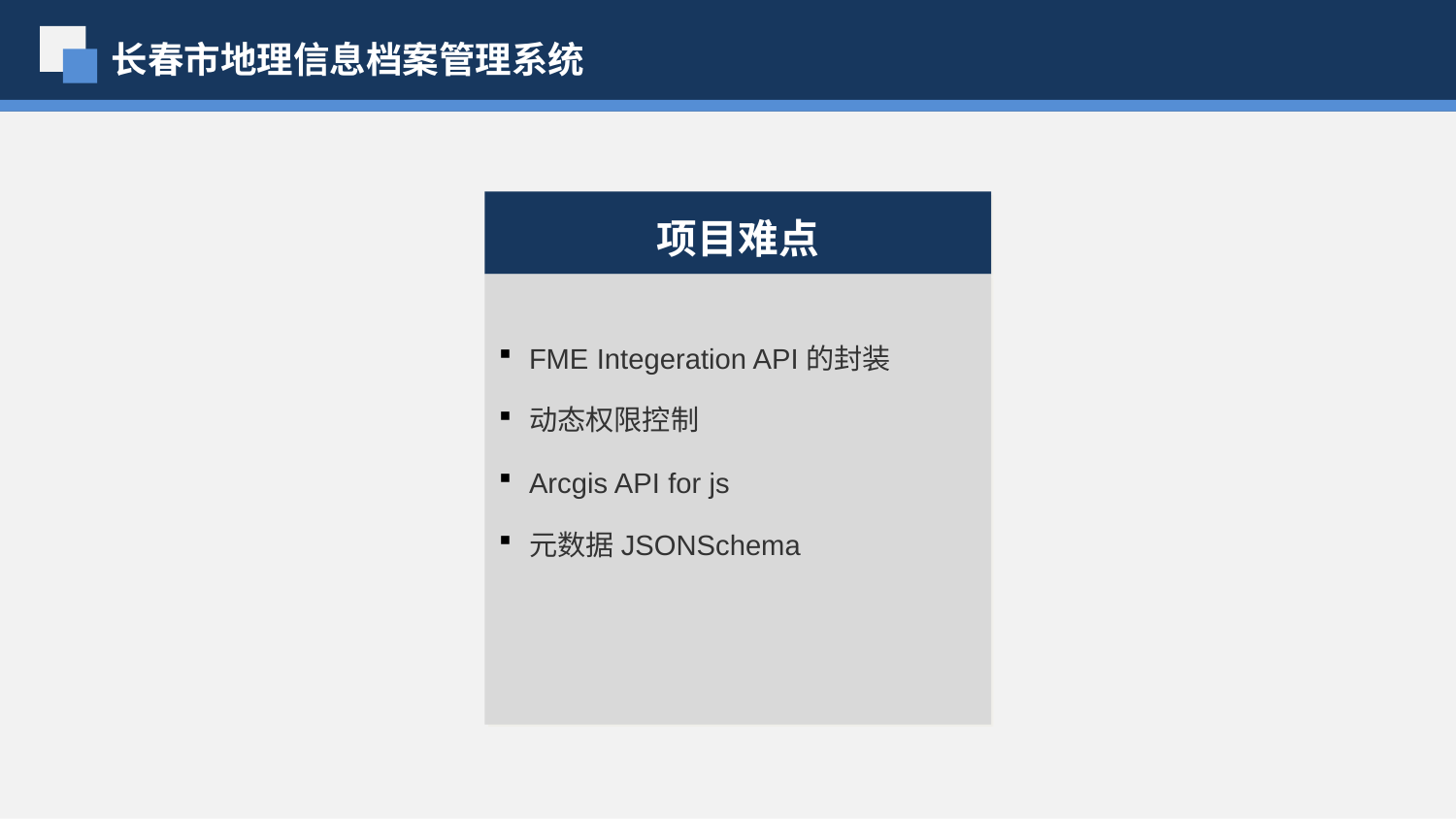

长春市地理信息档案管理系统

项目难点

FME Integeration API的封装
动态权限控制
Arcgis API for js
元数据JSONSchema